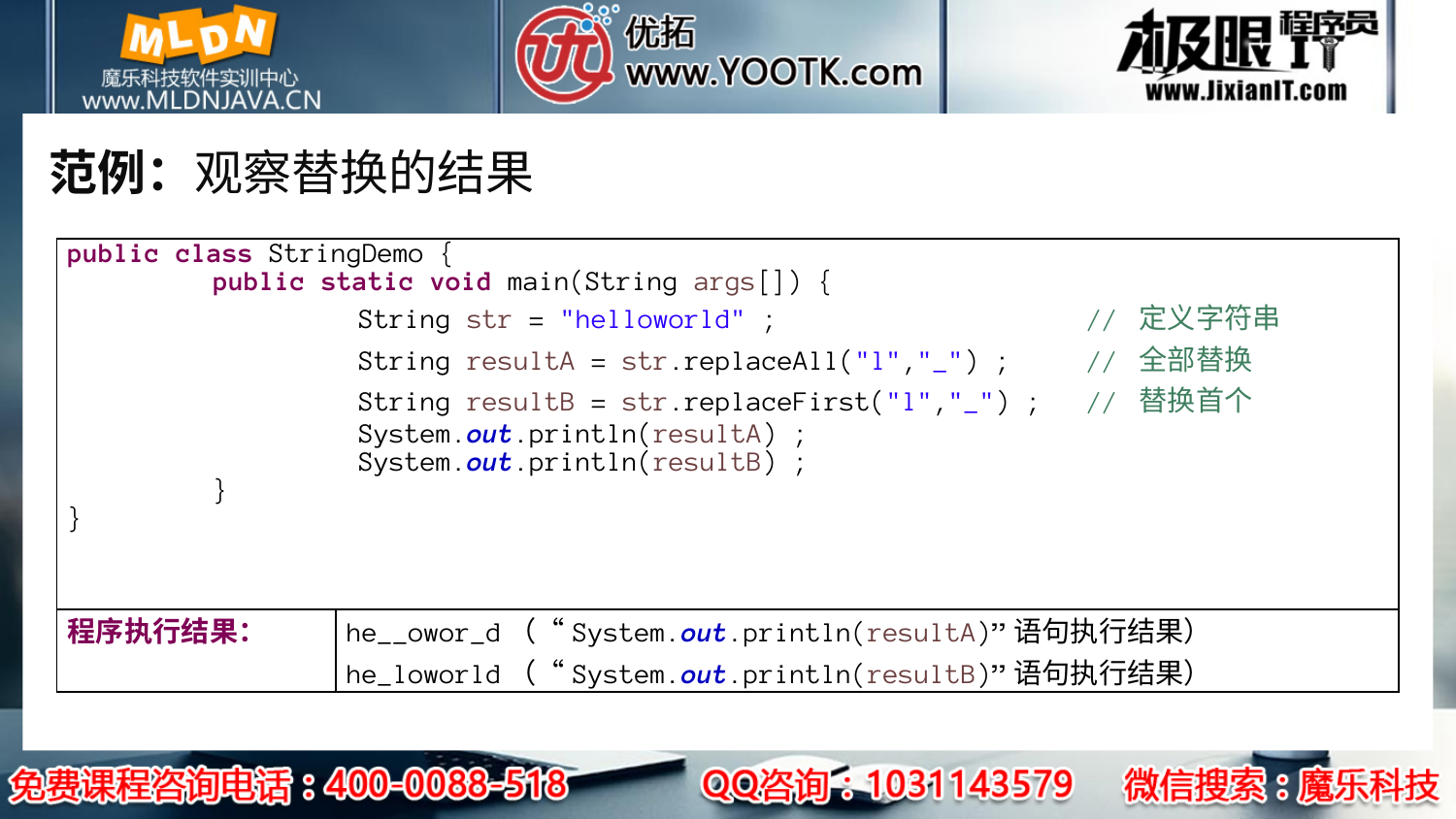

# 范例：观察替换的结果
| public class StringDemo { public static void main(String args[]) { String str = "helloworld" ; // 定义字符串 String resultA = str.replaceAll("l","\_") ; // 全部替换 String resultB = str.replaceFirst("l","\_") ; // 替换首个 System.out.println(resultA) ; System.out.println(resultB) ; } } |  |
| --- | --- |
| 程序执行结果： | he\_\_owor\_d（“System.out.println(resultA)”语句执行结果） he\_loworld（“System.out.println(resultB)”语句执行结果） |